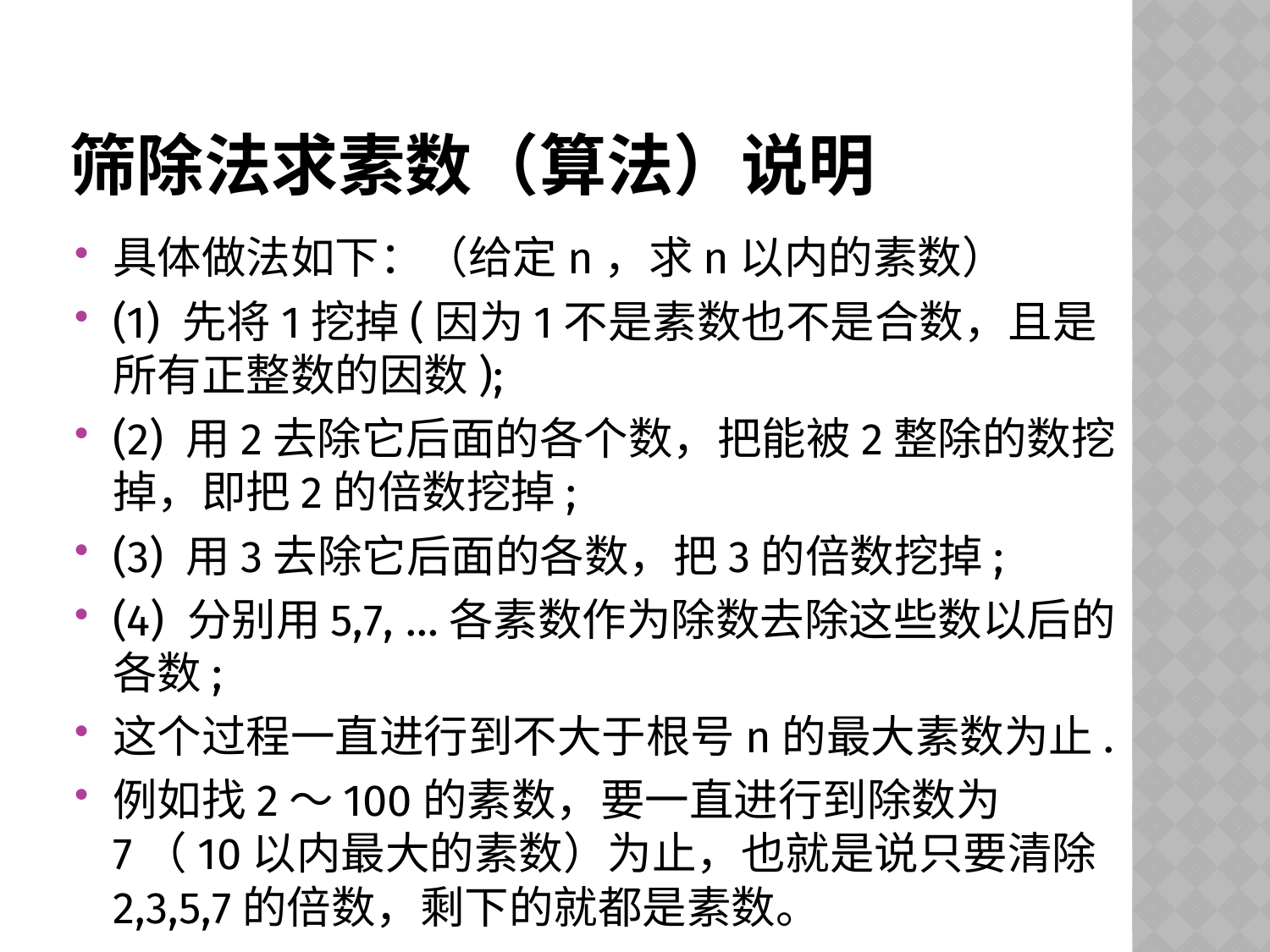

# 筛除法求素数（算法）说明
具体做法如下：（给定n，求n以内的素数）
(1) 先将1挖掉(因为1不是素数也不是合数，且是所有正整数的因数);
(2) 用2去除它后面的各个数，把能被2整除的数挖掉，即把2的倍数挖掉;
(3) 用3去除它后面的各数，把3的倍数挖掉;
(4) 分别用5,7, …各素数作为除数去除这些数以后的各数;
这个过程一直进行到不大于根号n的最大素数为止.
例如找2～100的素数，要一直进行到除数为7（10以内最大的素数）为止，也就是说只要清除2,3,5,7的倍数，剩下的就都是素数。